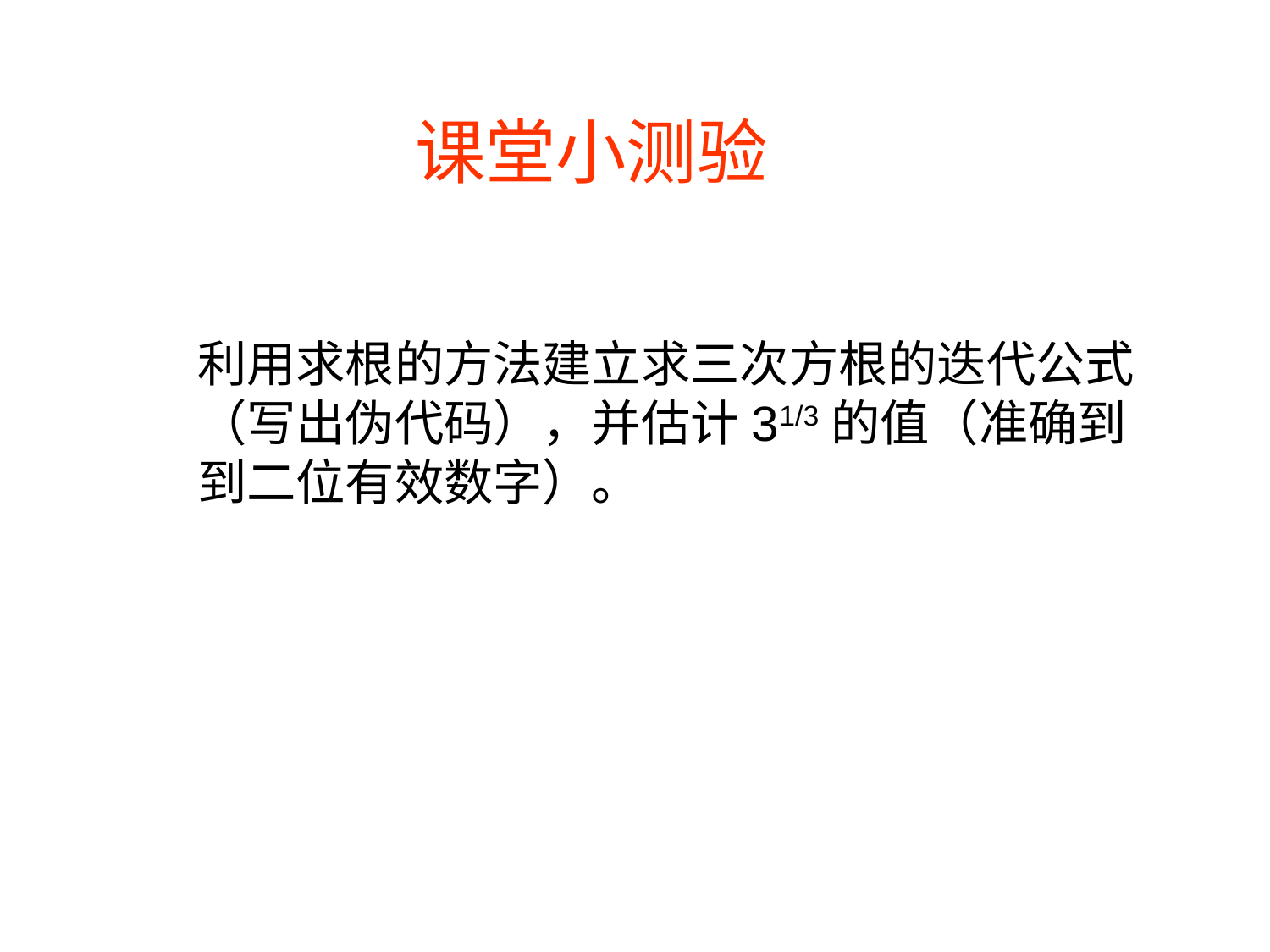

课堂小测验
利用求根的方法建立求三次方根的迭代公式（写出伪代码），并估计31/3的值（准确到到二位有效数字）。